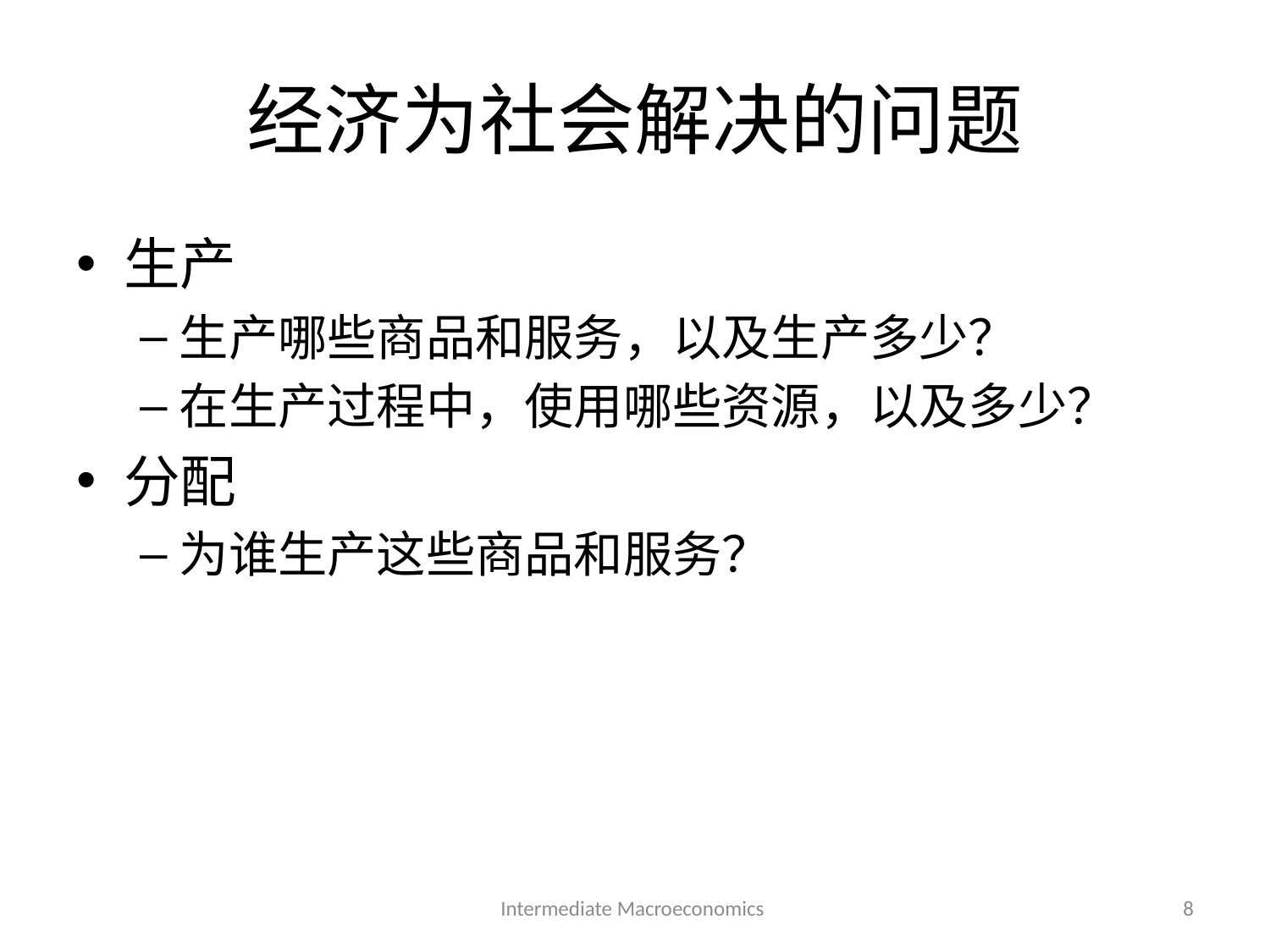

# 经济为社会解决的问题
生产
生产哪些商品和服务，以及生产多少？
在生产过程中，使用哪些资源，以及多少？
分配
为谁生产这些商品和服务？

Intermediate Macroeconomics
8